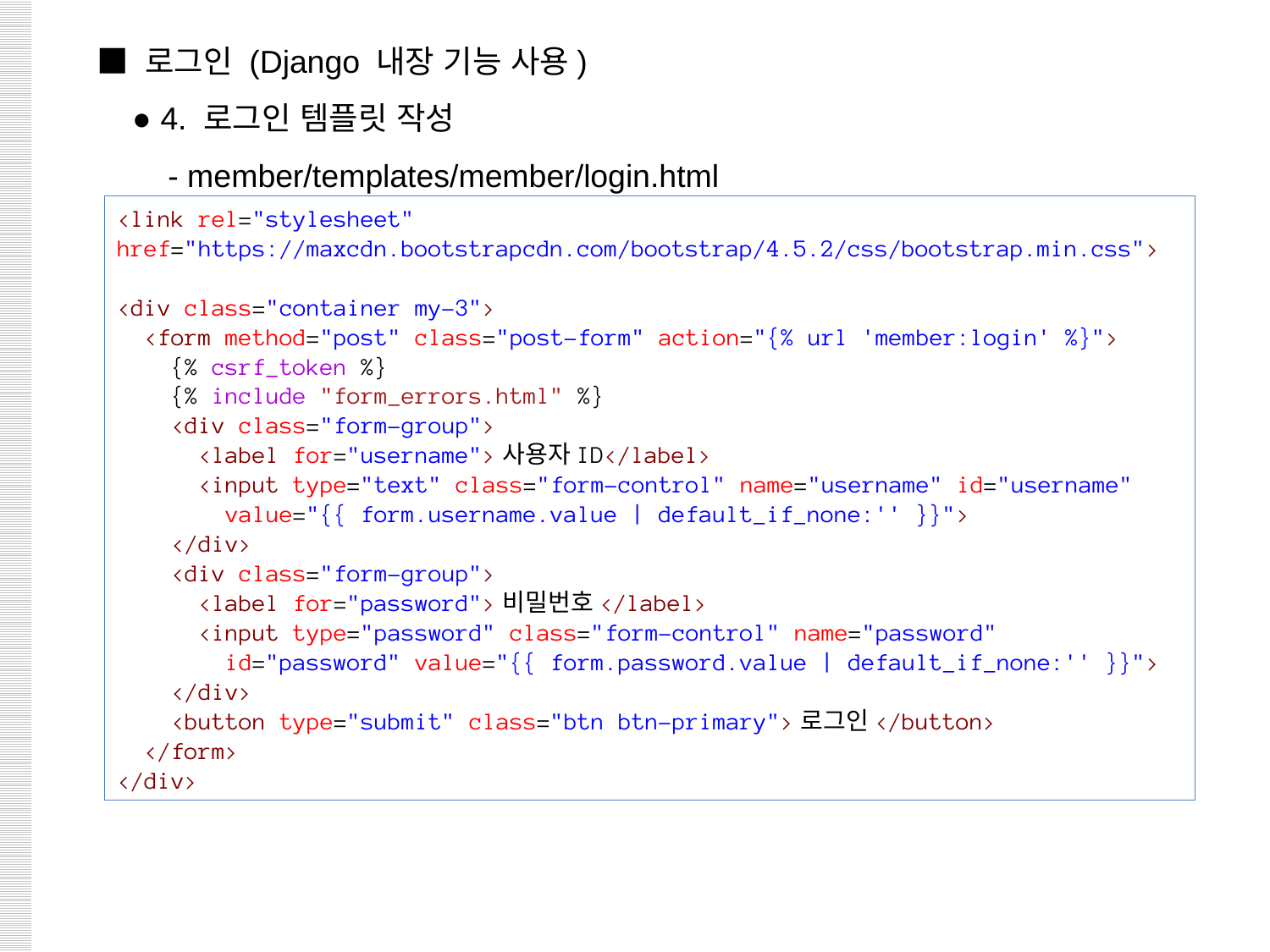

■ 로그인 (Django 내장 기능 사용)
    ● 4. 로그인 템플릿 작성
        - member/templates/member/login.html
<link rel="stylesheet"
href="https://maxcdn.bootstrapcdn.com/bootstrap/4.5.2/css/bootstrap.min.css">

<div class="container my-3">
  <form method="post" class="post-form" action="{% url 'member:login' %}">
    {% csrf_token %}
    {% include "form_errors.html" %}
    <div class="form-group">
      <label for="username">사용자ID</label>
      <input type="text" class="form-control" name="username" id="username"
        value="{{ form.username.value | default_if_none:'' }}">
    </div>
    <div class="form-group">
      <label for="password">비밀번호</label>
      <input type="password" class="form-control" name="password"
        id="password" value="{{ form.password.value | default_if_none:'' }}">
    </div>
    <button type="submit" class="btn btn-primary">로그인</button>
  </form>
</div>